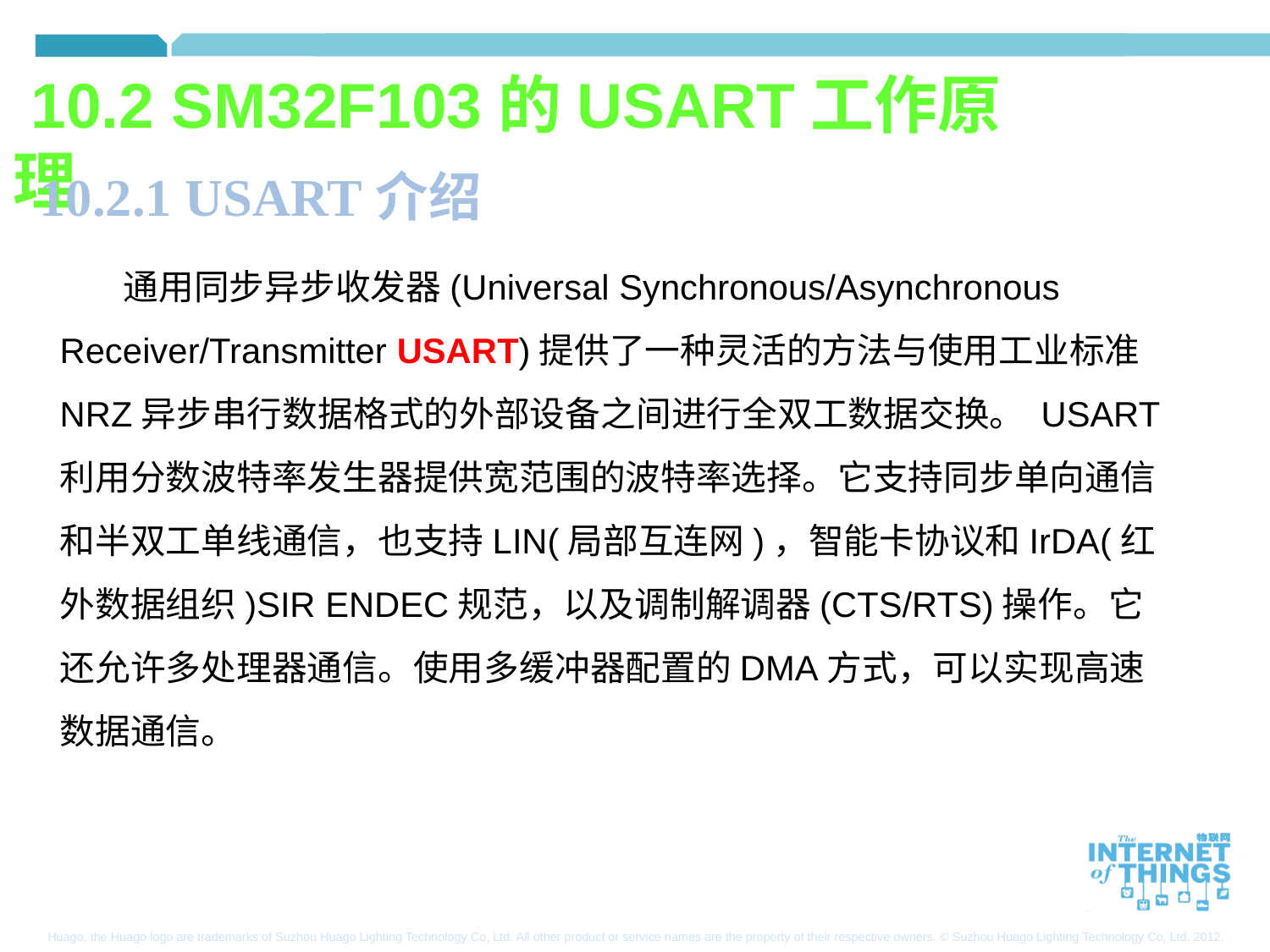

10.2 SM32F103的USART工作原理
10.2.1 USART介绍
通用同步异步收发器(Universal Synchronous/Asynchronous Receiver/Transmitter USART)提供了一种灵活的方法与使用工业标准NRZ异步串行数据格式的外部设备之间进行全双工数据交换。 USART利用分数波特率发生器提供宽范围的波特率选择。它支持同步单向通信和半双工单线通信，也支持LIN(局部互连网)，智能卡协议和IrDA(红外数据组织)SIR ENDEC规范，以及调制解调器(CTS/RTS)操作。它还允许多处理器通信。使用多缓冲器配置的DMA方式，可以实现高速数据通信。